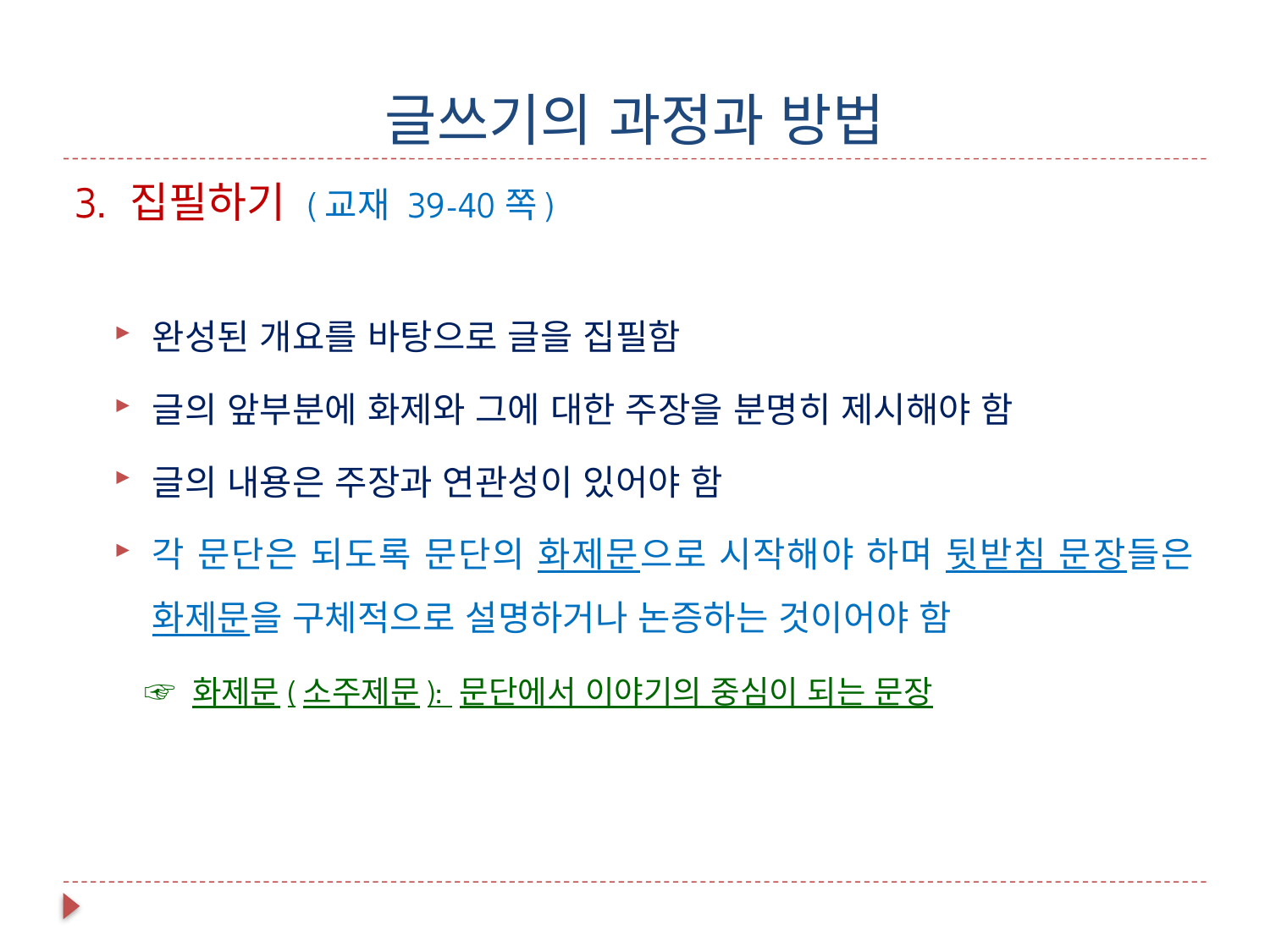

# 글쓰기의 과정과 방법
3. 집필하기 (교재 39-40쪽)

완성된 개요를 바탕으로 글을 집필함
글의 앞부분에 화제와 그에 대한 주장을 분명히 제시해야 함
글의 내용은 주장과 연관성이 있어야 함
각 문단은 되도록 문단의 화제문으로 시작해야 하며 뒷받침 문장들은 화제문을 구체적으로 설명하거나 논증하는 것이어야 함
   ☞ 화제문(소주제문): 문단에서 이야기의 중심이 되는 문장